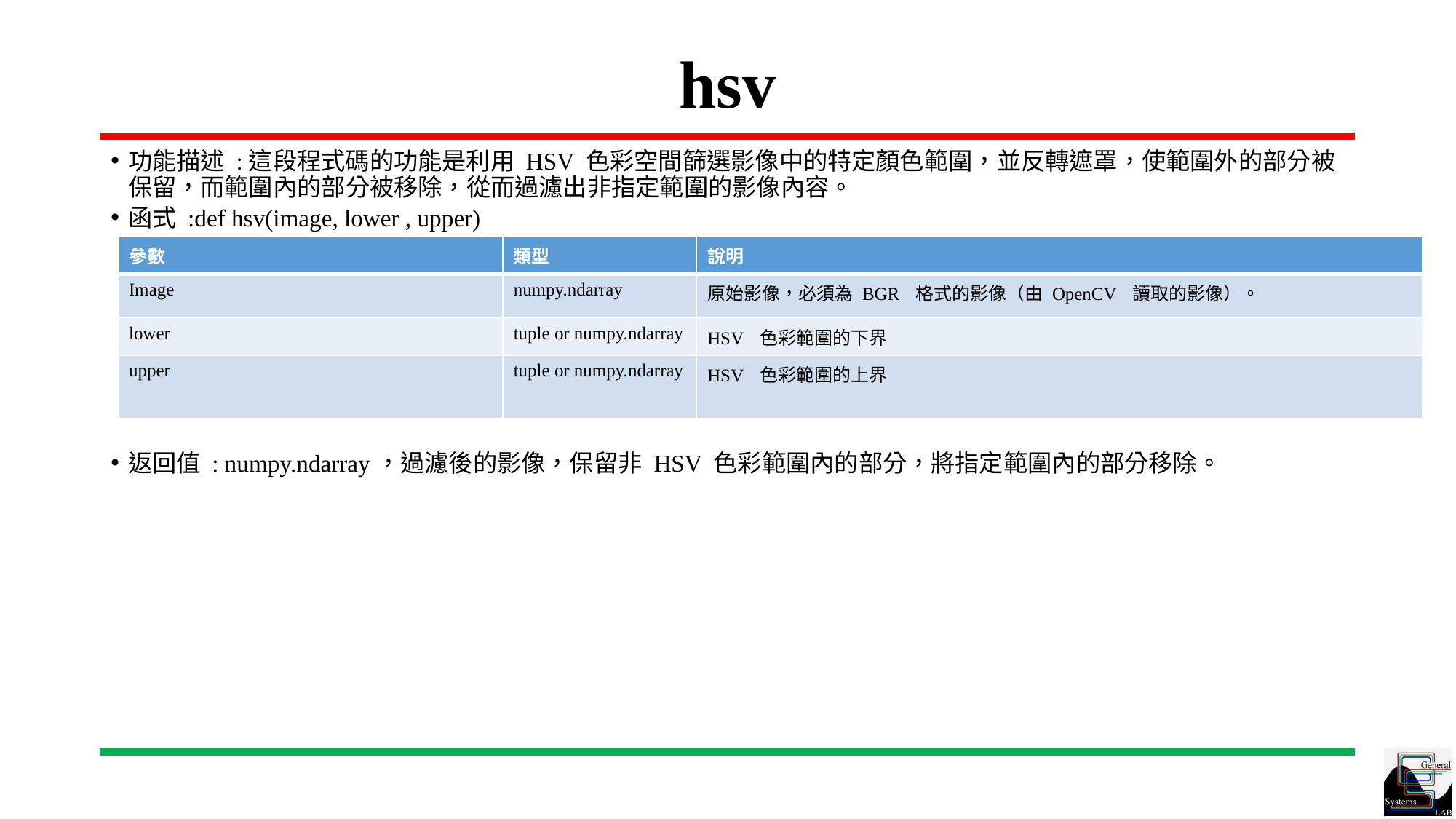

# hsv
功能描述 :這段程式碼的功能是利用 HSV 色彩空間篩選影像中的特定顏色範圍，並反轉遮罩，使範圍外的部分被保留，而範圍內的部分被移除，從而過濾出非指定範圍的影像內容。
函式 :def hsv(image, lower , upper)

返回值 : numpy.ndarray，過濾後的影像，保留非 HSV 色彩範圍內的部分，將指定範圍內的部分移除。
| 參數 | 類型 | 說明 |
| --- | --- | --- |
| Image | numpy.ndarray | 原始影像，必須為 BGR 格式的影像（由 OpenCV 讀取的影像）。 |
| lower | tuple or numpy.ndarray | HSV 色彩範圍的下界 |
| upper | tuple or numpy.ndarray | HSV 色彩範圍的上界 |